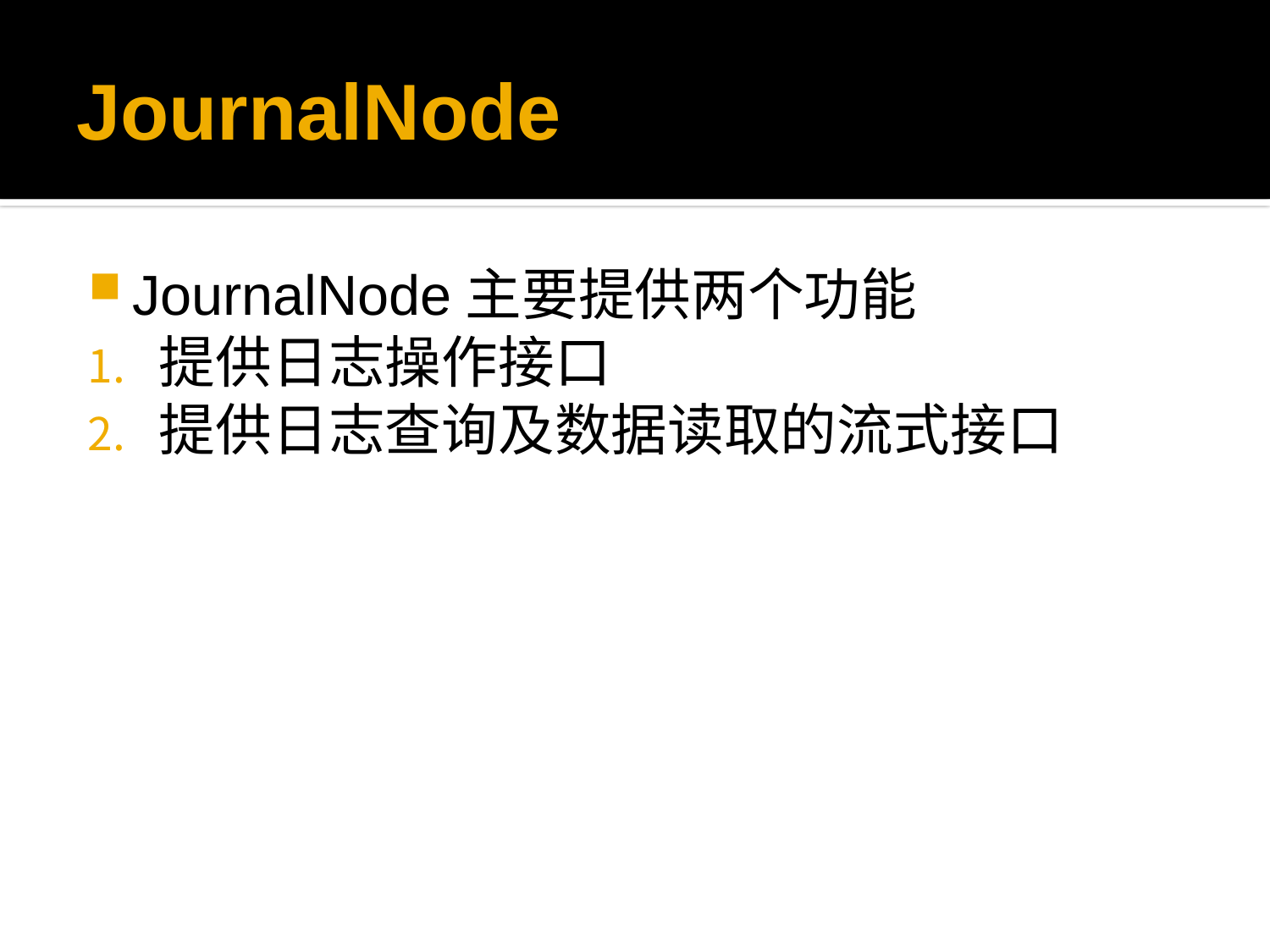

# JournalNode
JournalNode主要提供两个功能
提供日志操作接口
提供日志查询及数据读取的流式接口